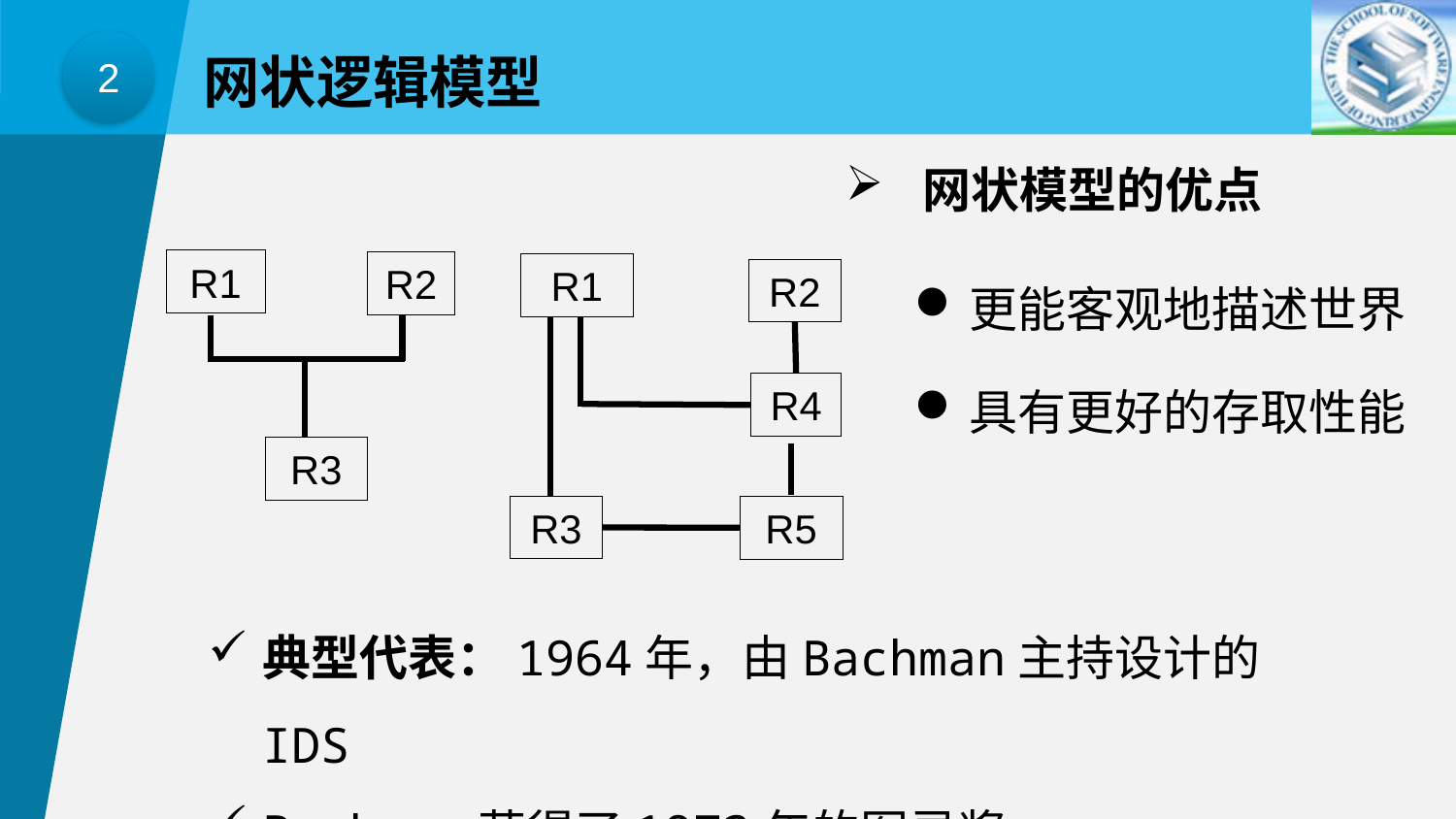

2
网状逻辑模型
 网状模型的优点
R1
R2
R3
R1
R2
R4
R3
R5
更能客观地描述世界
具有更好的存取性能
典型代表：1964年，由Bachman主持设计的IDS
Bachman获得了1973年的图灵奖